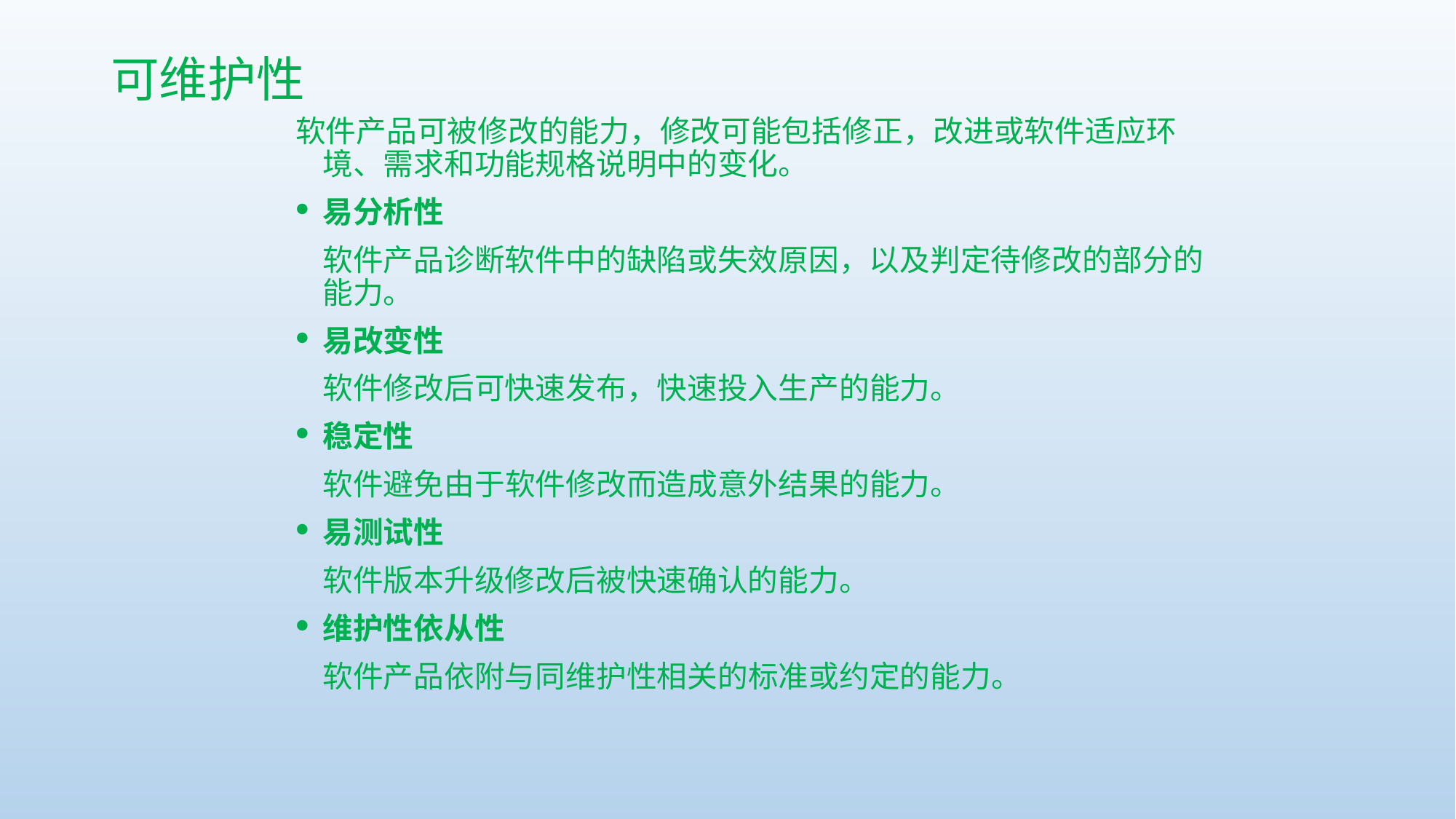

# 可维护性
软件产品可被修改的能力，修改可能包括修正，改进或软件适应环境、需求和功能规格说明中的变化。
易分析性
	软件产品诊断软件中的缺陷或失效原因，以及判定待修改的部分的能力。
易改变性
	软件修改后可快速发布，快速投入生产的能力。
稳定性
	软件避免由于软件修改而造成意外结果的能力。
易测试性
	软件版本升级修改后被快速确认的能力。
维护性依从性
	软件产品依附与同维护性相关的标准或约定的能力。